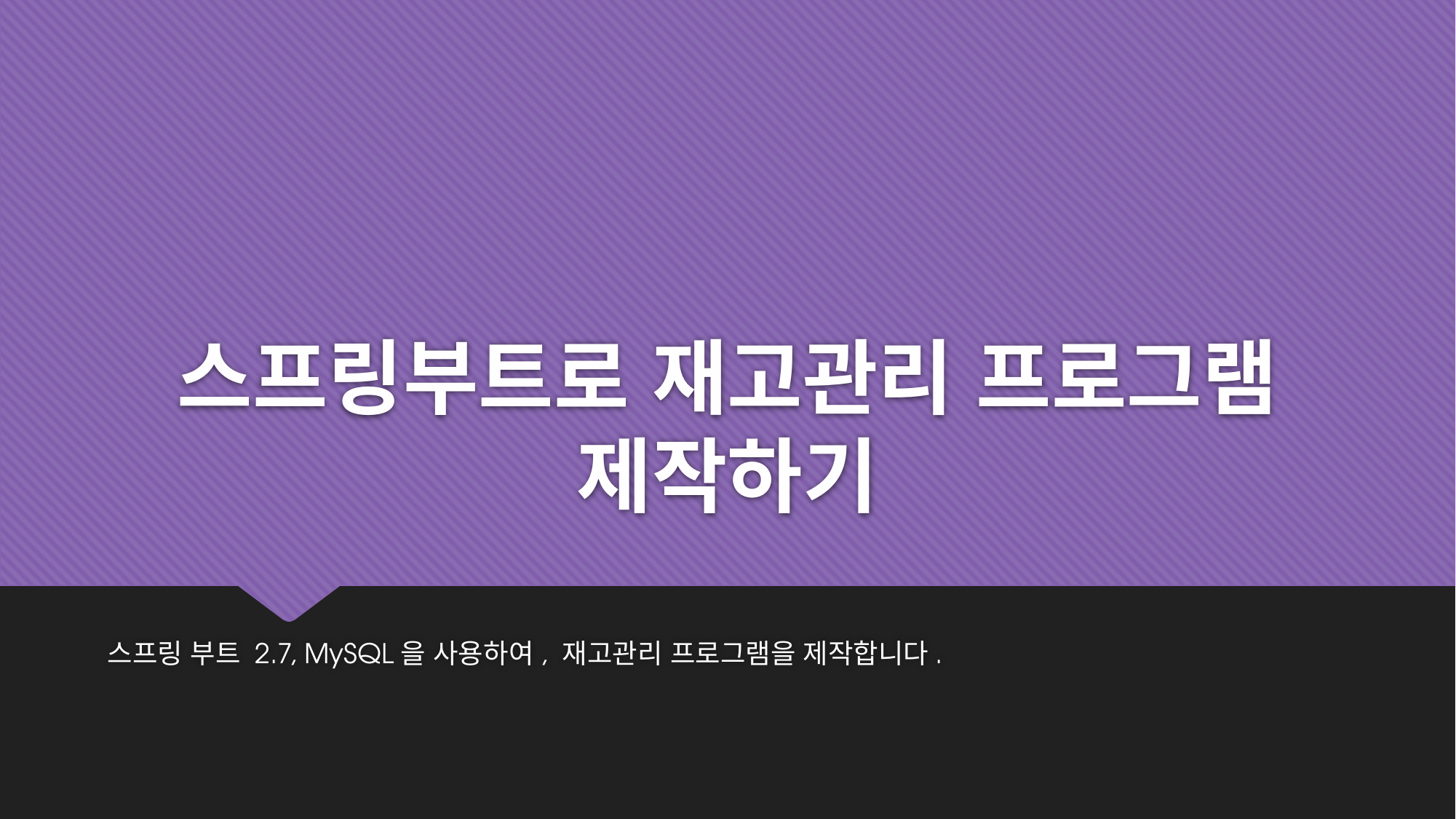

# 스프링부트로 재고관리 프로그램 제작하기
스프링 부트 2.7, MySQL을 사용하여, 재고관리 프로그램을 제작합니다.